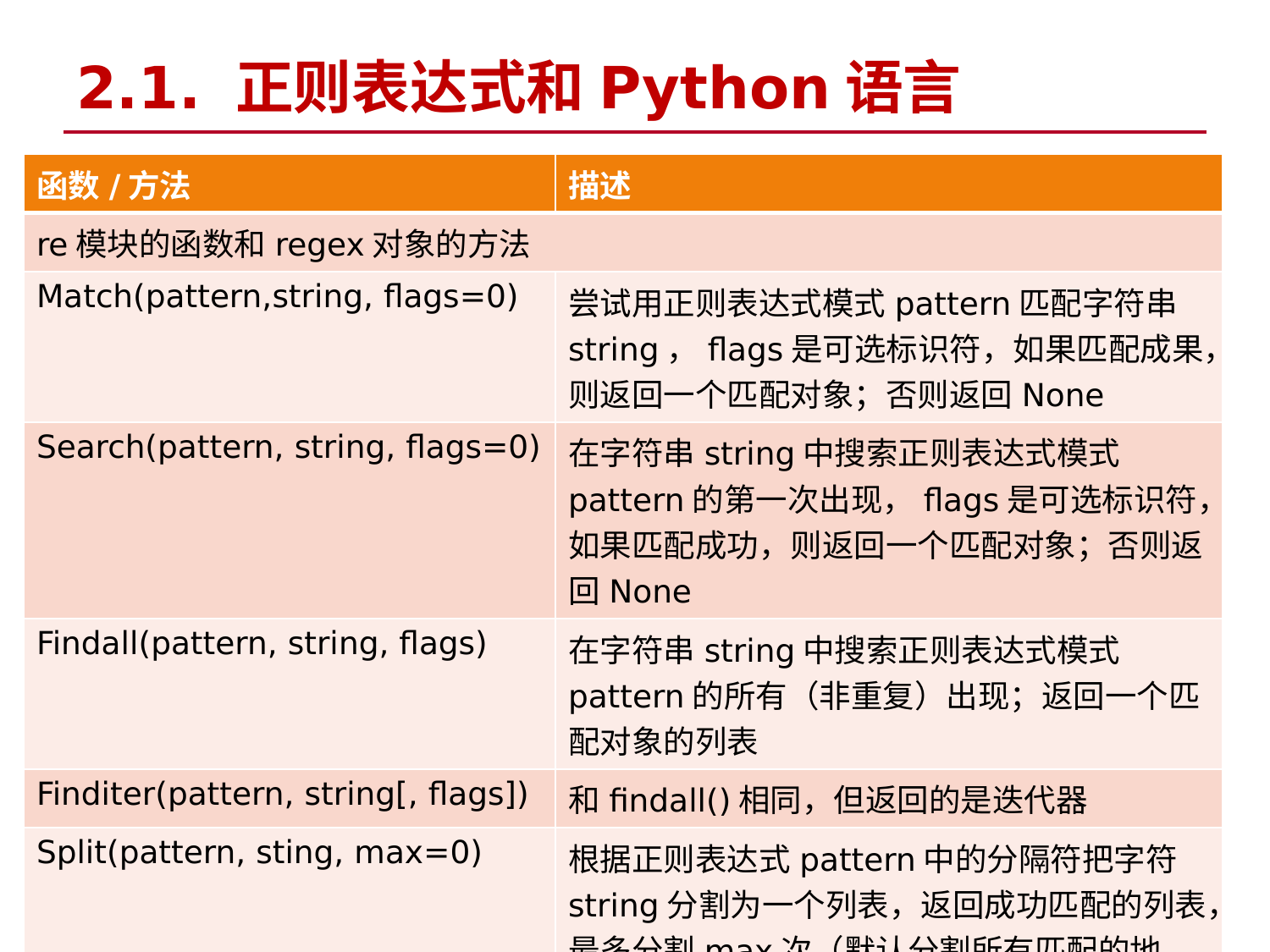

# 2.1. 正则表达式和Python语言
| 函数/方法 | 描述 |
| --- | --- |
| re模块的函数和regex对象的方法 |  |
| Match(pattern,string, flags=0) | 尝试用正则表达式模式pattern匹配字符串string，flags是可选标识符，如果匹配成果，则返回一个匹配对象；否则返回None |
| Search(pattern, string, flags=0) | 在字符串string中搜索正则表达式模式pattern的第一次出现，flags是可选标识符，如果匹配成功，则返回一个匹配对象；否则返回None |
| Findall(pattern, string, flags) | 在字符串string中搜索正则表达式模式pattern的所有（非重复）出现；返回一个匹配对象的列表 |
| Finditer(pattern, string[, flags]) | 和findall()相同，但返回的是迭代器 |
| Split(pattern, sting, max=0) | 根据正则表达式pattern中的分隔符把字符string分割为一个列表，返回成功匹配的列表，最多分割max次（默认分割所有匹配的地方） |
| Sub(pattern, repl, string, max=0) | 把字符串string中所有匹配pattern的地方替换成repl |
17